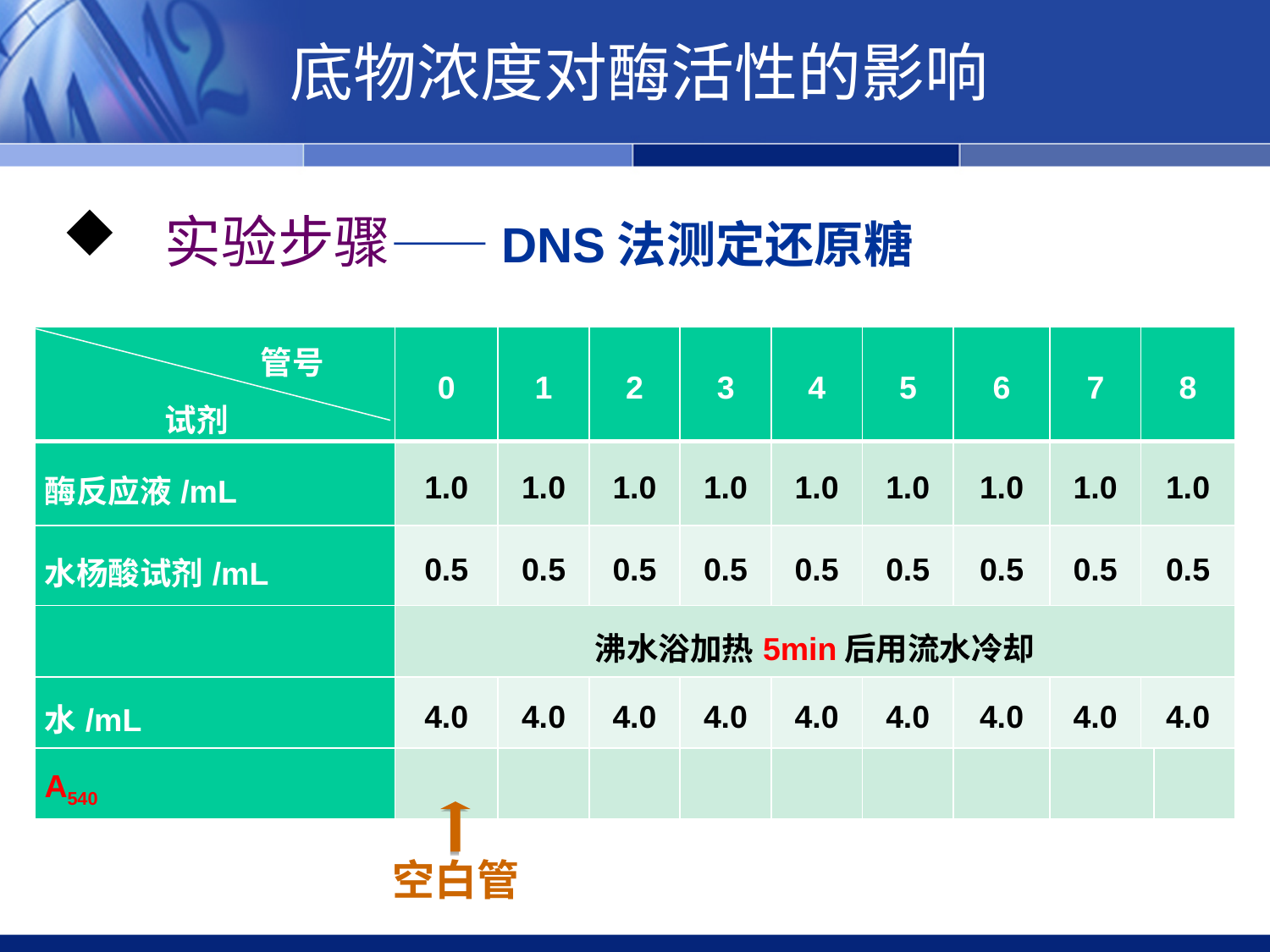

底物浓度对酶活性的影响
  实验步骤——DNS法测定还原糖
| 管号 试剂 | 0 | 1 | 2 | 3 | 4 | 5 | 6 | 7 | 8 |  |
| --- | --- | --- | --- | --- | --- | --- | --- | --- | --- | --- |
| 酶反应液/mL | 1.0 | 1.0 | 1.0 | 1.0 | 1.0 | 1.0 | 1.0 | 1.0 | 1.0 |  |
| 水杨酸试剂/mL | 0.5 | 0.5 | 0.5 | 0.5 | 0.5 | 0.5 | 0.5 | 0.5 | 0.5 |  |
|  | 沸水浴加热5min后用流水冷却 |  |  |  |  |  |  |  |  |  |
| 水/mL | 4.0 | 4.0 | 4.0 | 4.0 | 4.0 | 4.0 | 4.0 | 4.0 | 4.0 |  |
| A540 |  |  |  |  |  |  |  |  |  |  |

空白管